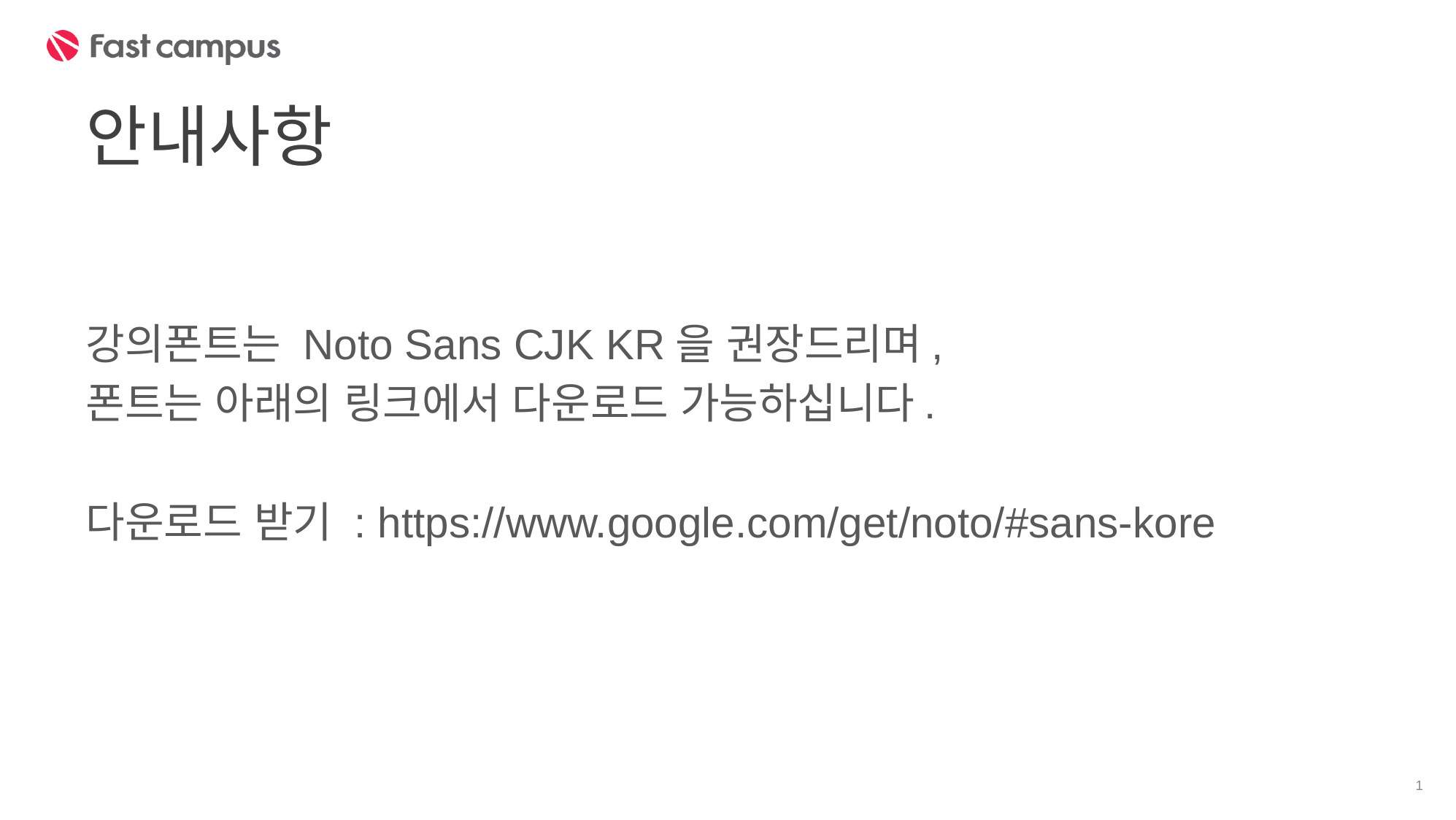

# 안내사항

강의폰트는 Noto Sans CJK KR을 권장드리며,
폰트는 아래의 링크에서 다운로드 가능하십니다.

다운로드 받기 : https://www.google.com/get/noto/#sans-kore

1